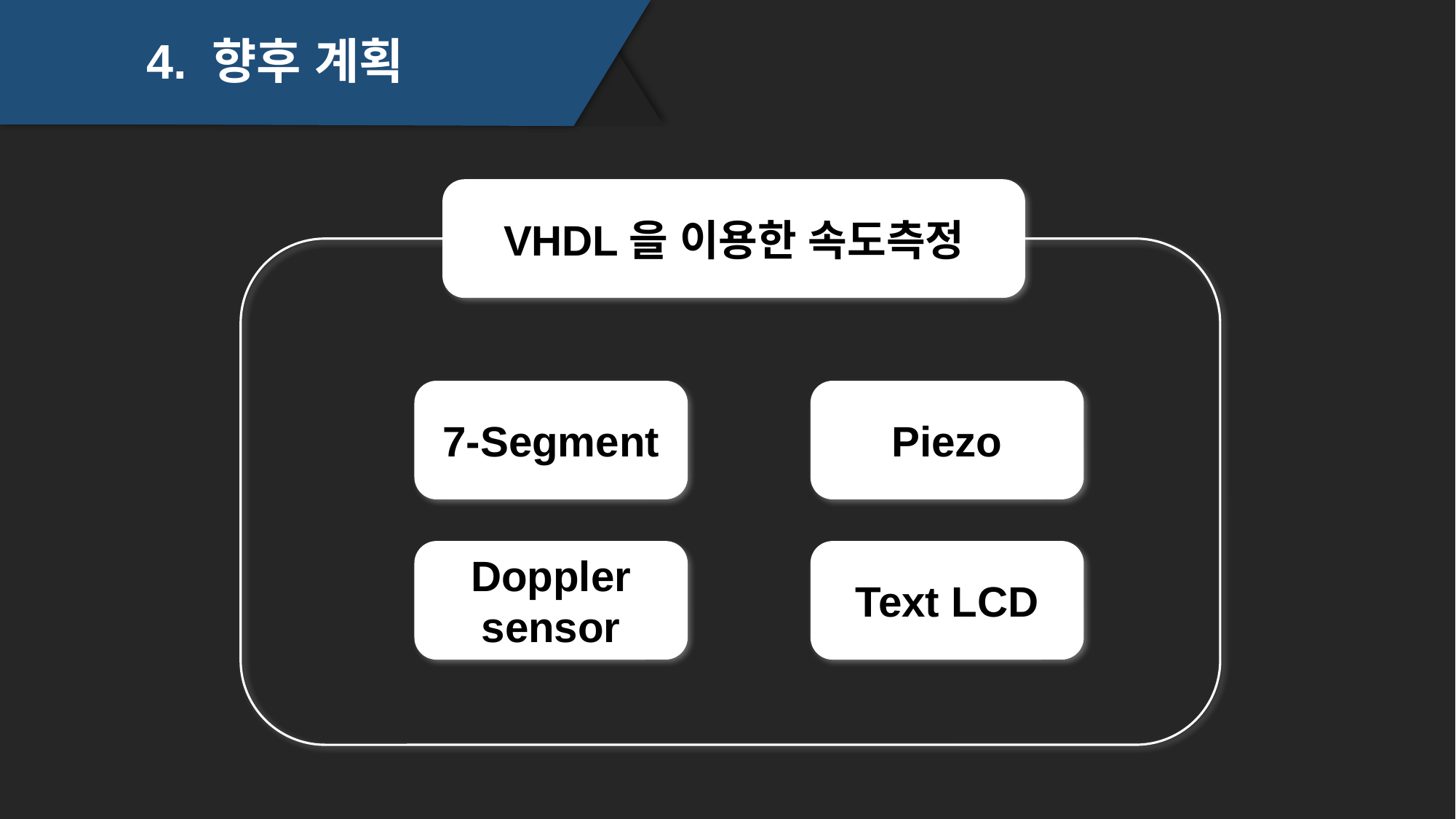

4. 향후 계획
VHDL을 이용한 속도측정

7-Segment
Piezo
Doppler sensor
Text LCD